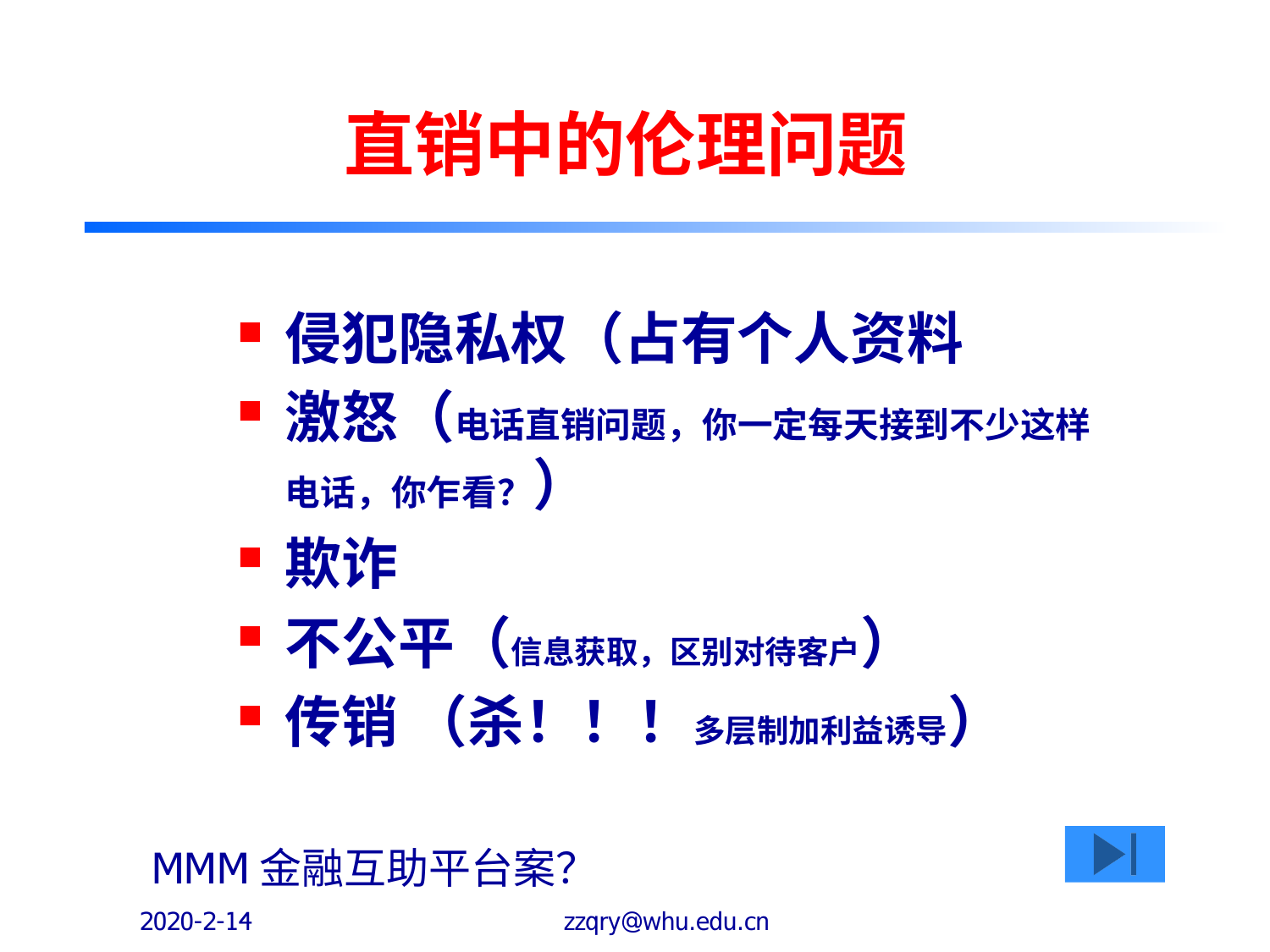

# 直销中的伦理问题
侵犯隐私权（占有个人资料
激怒（电话直销问题，你一定每天接到不少这样电话，你乍看？）
欺诈
不公平（信息获取，区别对待客户）
传销 （杀！！！多层制加利益诱导）

MMM金融互助平台案？
2020-2-14
zzqry@whu.edu.cn